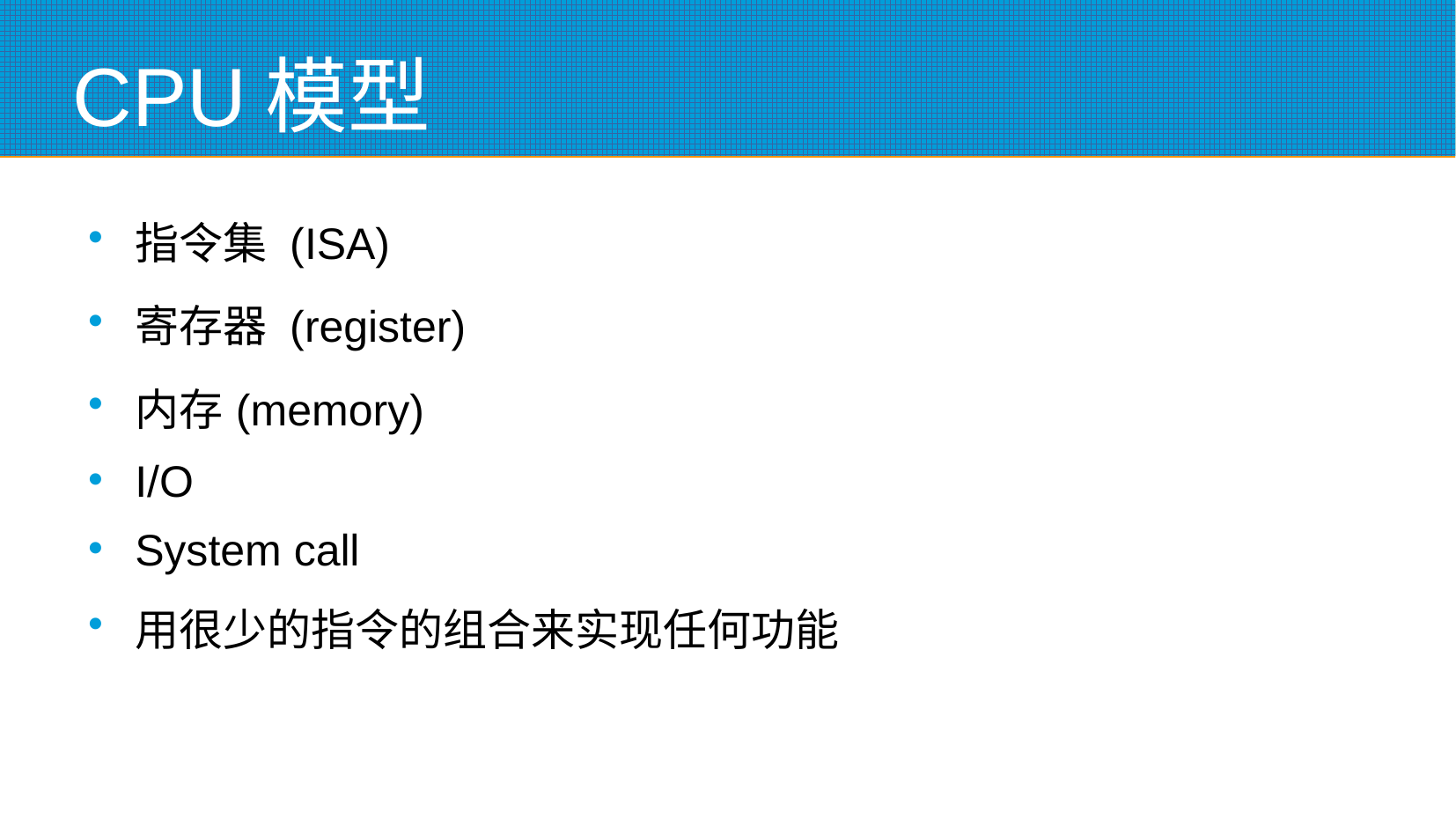

# CPU模型
指令集 (ISA)
寄存器 (register)
内存(memory)
I/O
System call
用很少的指令的组合来实现任何功能